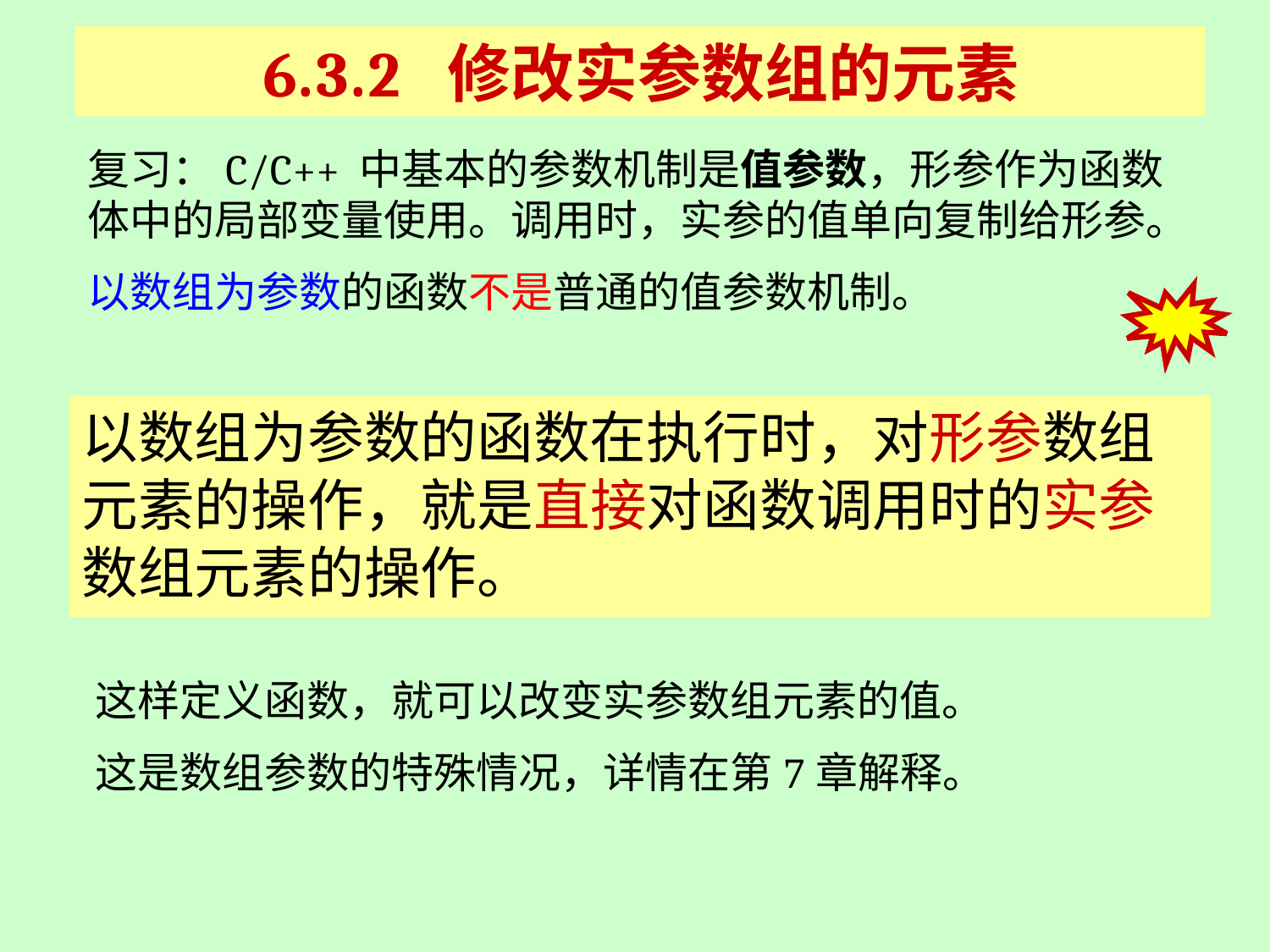

# 6.3.2  修改实参数组的元素
复习：C/C++ 中基本的参数机制是值参数，形参作为函数体中的局部变量使用。调用时，实参的值单向复制给形参。
以数组为参数的函数不是普通的值参数机制。

以数组为参数的函数在执行时，对形参数组元素的操作，就是直接对函数调用时的实参数组元素的操作。
这样定义函数，就可以改变实参数组元素的值。
这是数组参数的特殊情况，详情在第7章解释。
55